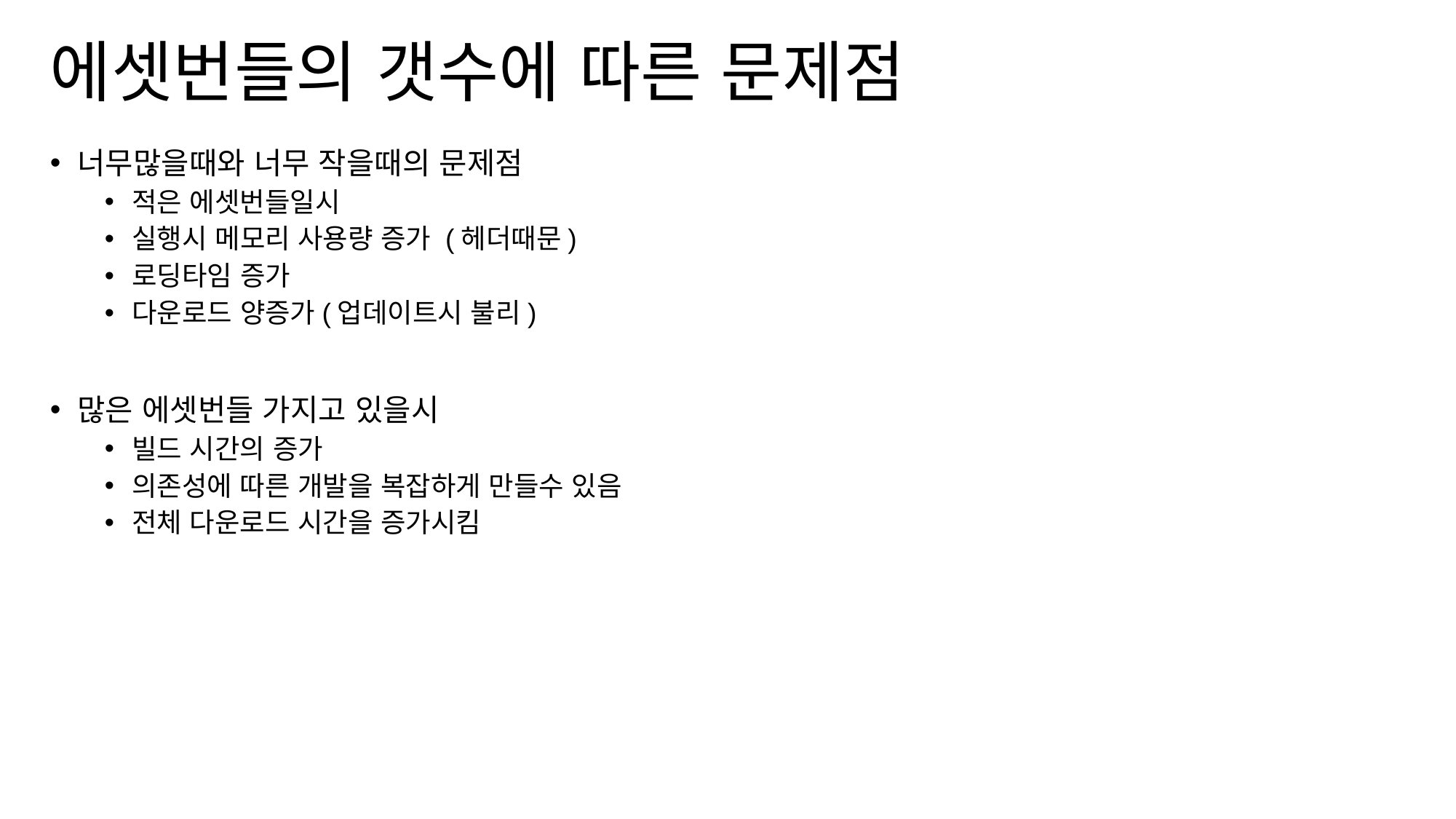

# 에셋번들의 갯수에 따른 문제점
너무많을때와 너무 작을때의 문제점
적은 에셋번들일시
실행시 메모리 사용량 증가 (헤더때문)
로딩타임 증가
다운로드 양증가(업데이트시 불리)

많은 에셋번들 가지고 있을시
빌드 시간의 증가
의존성에 따른 개발을 복잡하게 만들수 있음
전체 다운로드 시간을 증가시킴